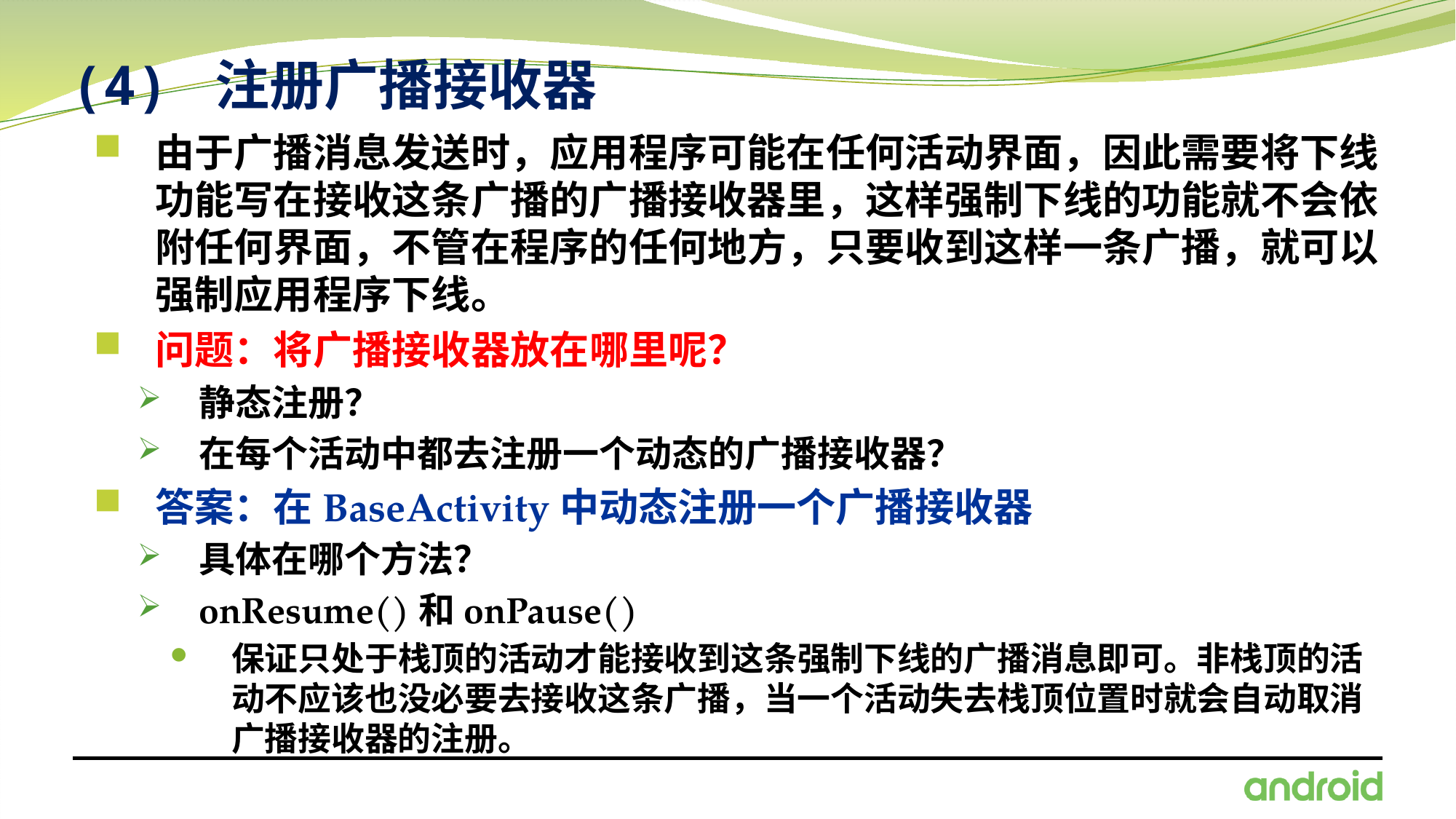

# (4) 注册广播接收器
由于广播消息发送时，应用程序可能在任何活动界面，因此需要将下线功能写在接收这条广播的广播接收器里，这样强制下线的功能就不会依附任何界面，不管在程序的任何地方，只要收到这样一条广播，就可以强制应用程序下线。
问题：将广播接收器放在哪里呢？
静态注册？
在每个活动中都去注册一个动态的广播接收器？
答案：在BaseActivity中动态注册一个广播接收器
具体在哪个方法？
onResume()和onPause()
保证只处于栈顶的活动才能接收到这条强制下线的广播消息即可。非栈顶的活动不应该也没必要去接收这条广播，当一个活动失去栈顶位置时就会自动取消广播接收器的注册。